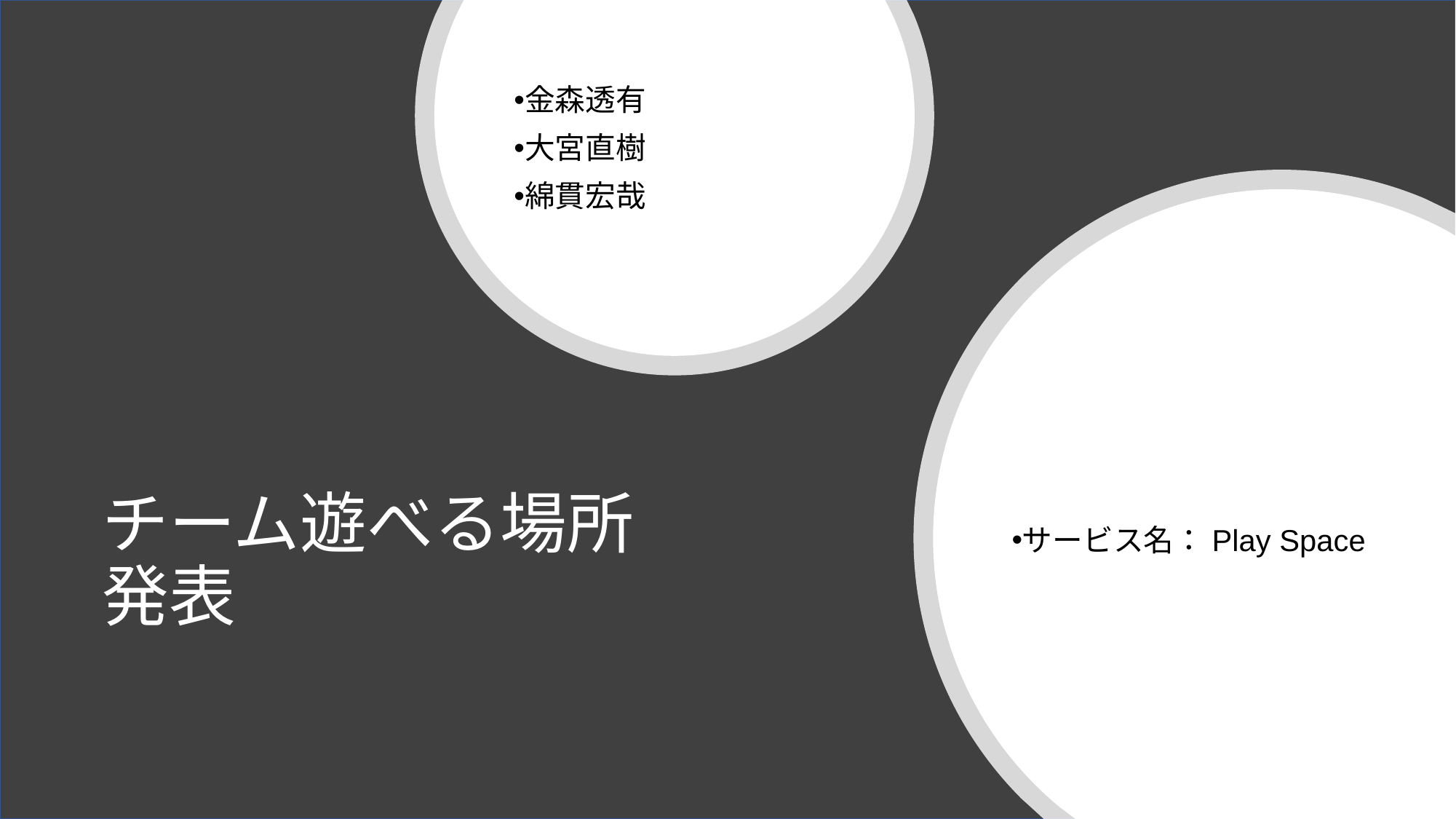

金森透有
大宮直樹
綿貫宏哉

サービス名：Play Space
# チーム遊べる場所 発表